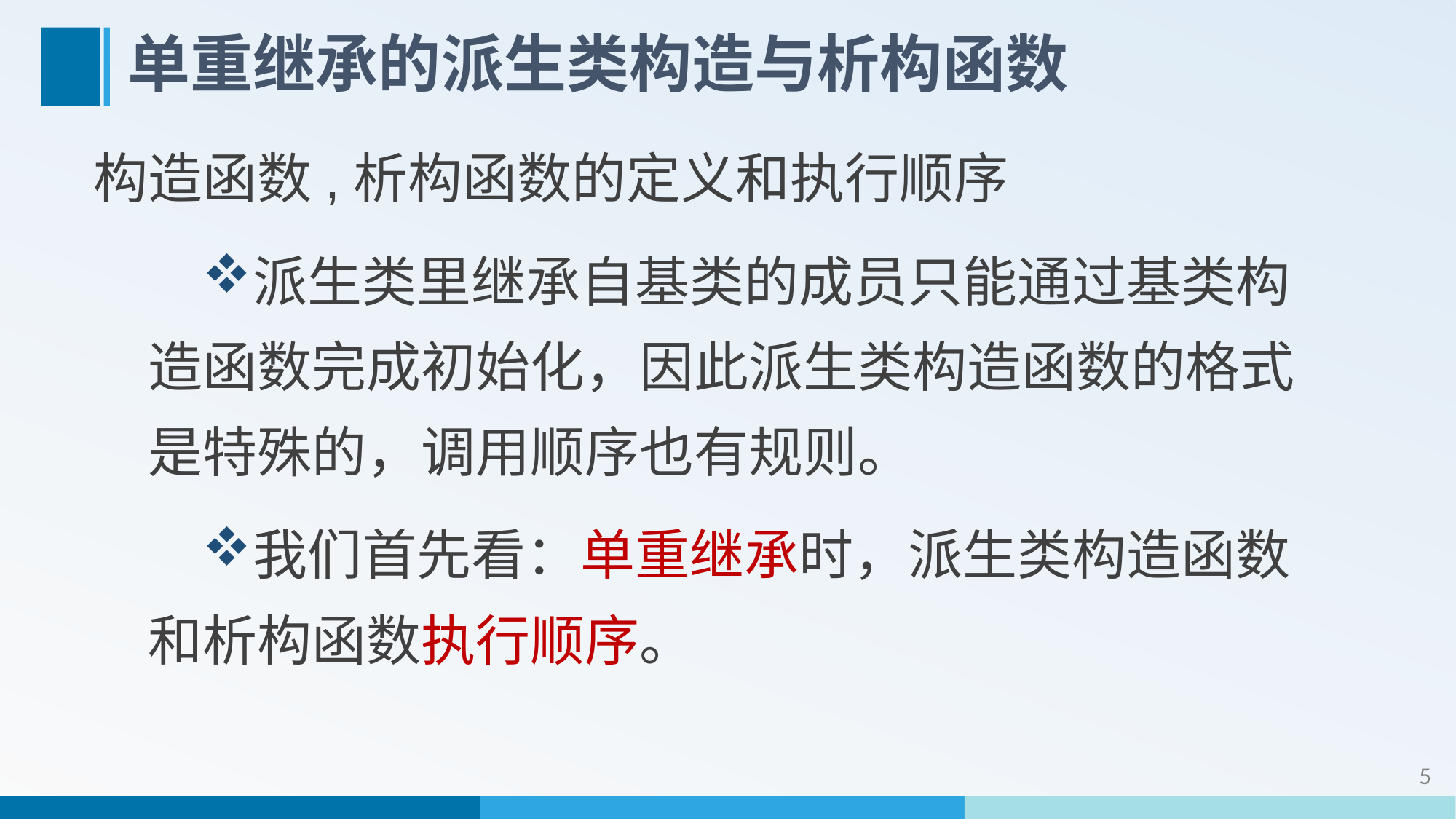

# 单重继承的派生类构造与析构函数
构造函数,析构函数的定义和执行顺序
派生类里继承自基类的成员只能通过基类构造函数完成初始化，因此派生类构造函数的格式是特殊的，调用顺序也有规则。
我们首先看：单重继承时，派生类构造函数和析构函数执行顺序。